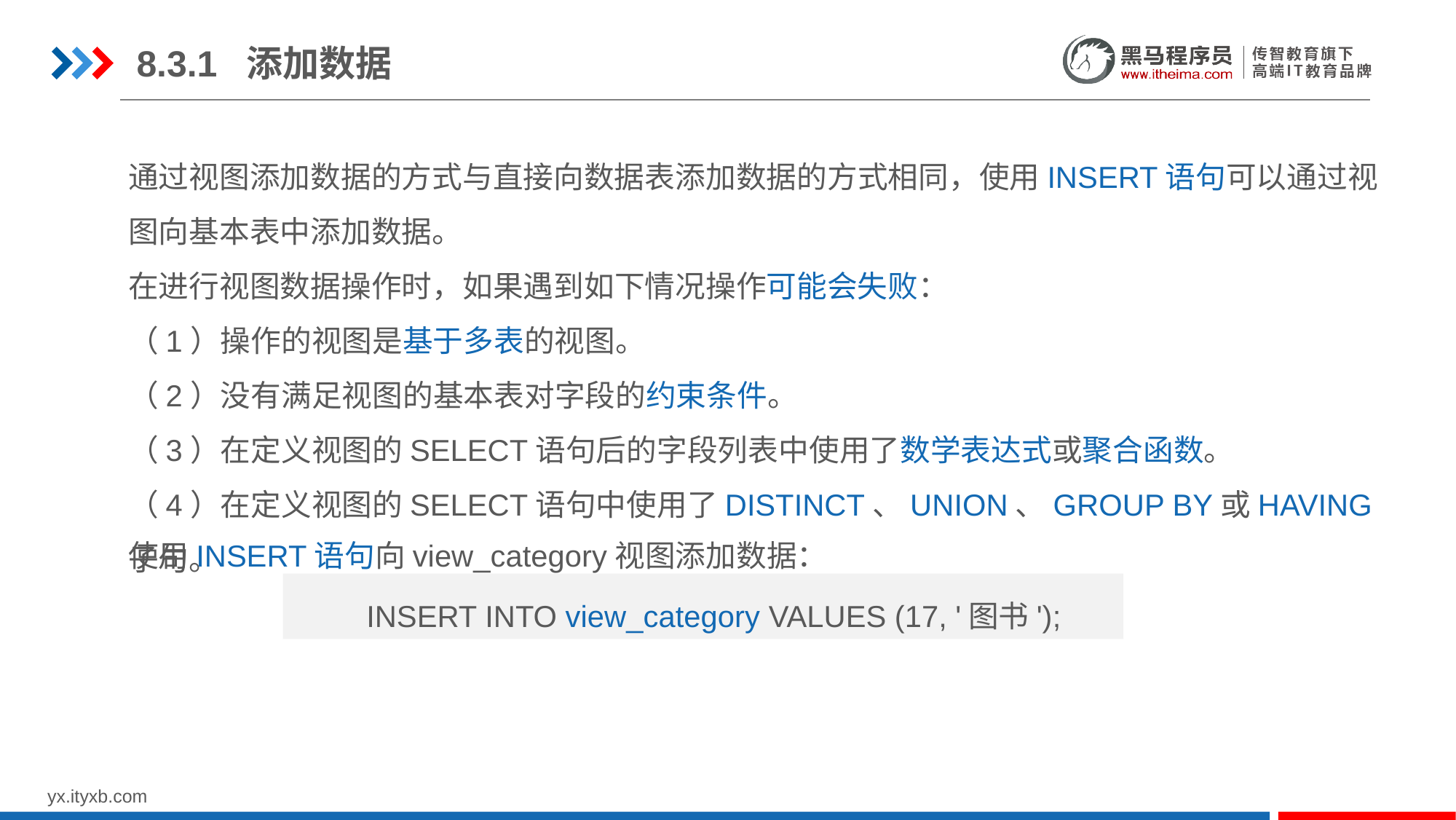

8.3.1  添加数据
通过视图添加数据的方式与直接向数据表添加数据的方式相同，使用INSERT语句可以通过视图向基本表中添加数据。
在进行视图数据操作时，如果遇到如下情况操作可能会失败：
（1）操作的视图是基于多表的视图。
（2）没有满足视图的基本表对字段的约束条件。
（3）在定义视图的SELECT语句后的字段列表中使用了数学表达式或聚合函数。
（4）在定义视图的SELECT语句中使用了DISTINCT、UNION、GROUP BY或HAVING子句。
使用INSERT语句向view_category视图添加数据：
INSERT INTO view_category VALUES (17, '图书');